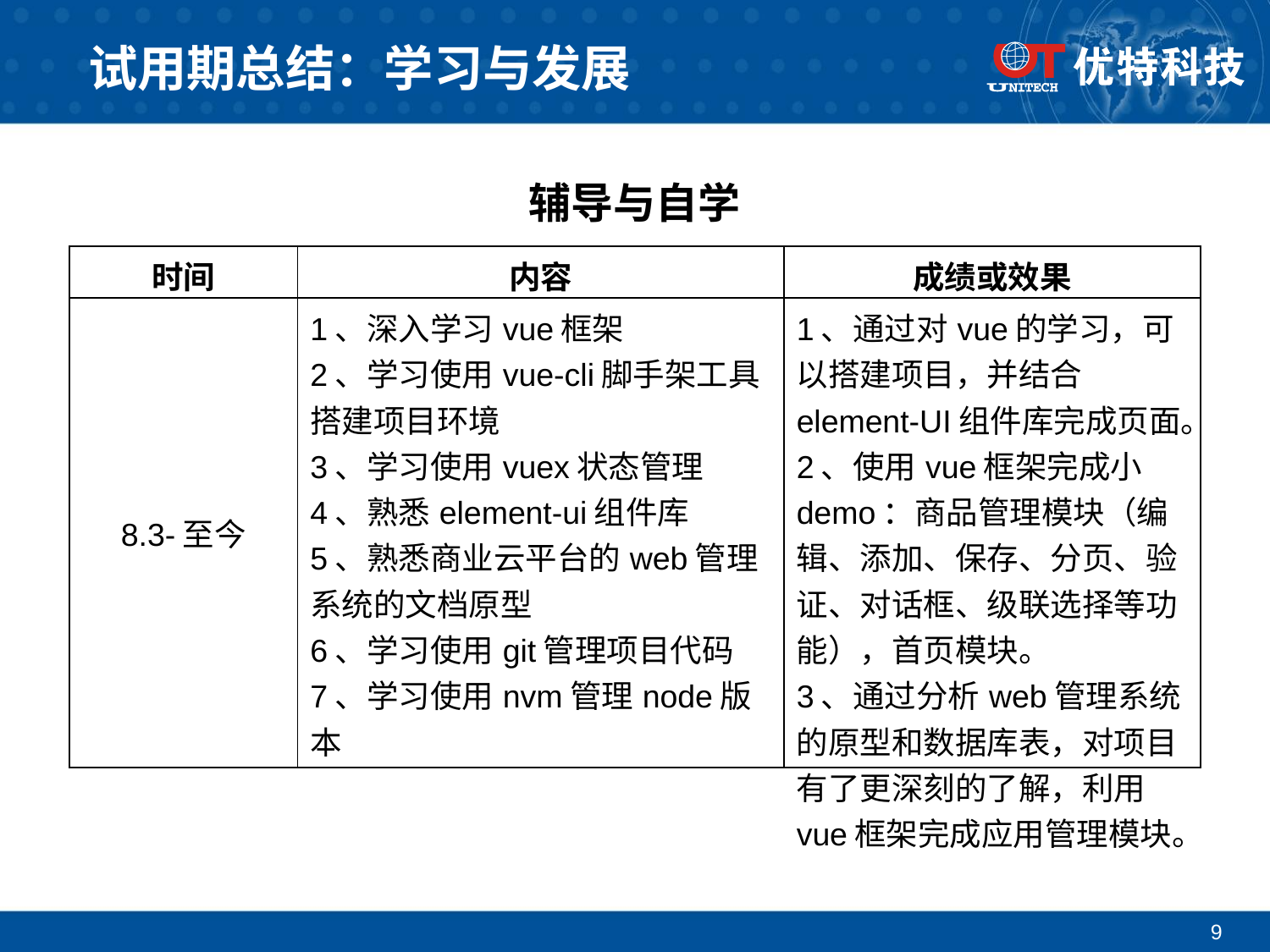

# 试用期总结：学习与发展

辅导与自学
| 时间 | 内容 | 成绩或效果 |
| --- | --- | --- |
| 8.3-至今 | 1、深入学习vue框架 2、学习使用vue-cli脚手架工具搭建项目环境 3、学习使用vuex状态管理 4、熟悉element-ui组件库 5、熟悉商业云平台的web管理系统的文档原型 6、学习使用git管理项目代码 7、学习使用nvm管理node版本 | 1、通过对vue的学习，可以搭建项目，并结合element-UI组件库完成页面。 2、使用vue框架完成小demo：商品管理模块（编辑、添加、保存、分页、验证、对话框、级联选择等功能），首页模块。 3、通过分析web管理系统的原型和数据库表，对项目有了更深刻的了解，利用vue框架完成应用管理模块。 |
9